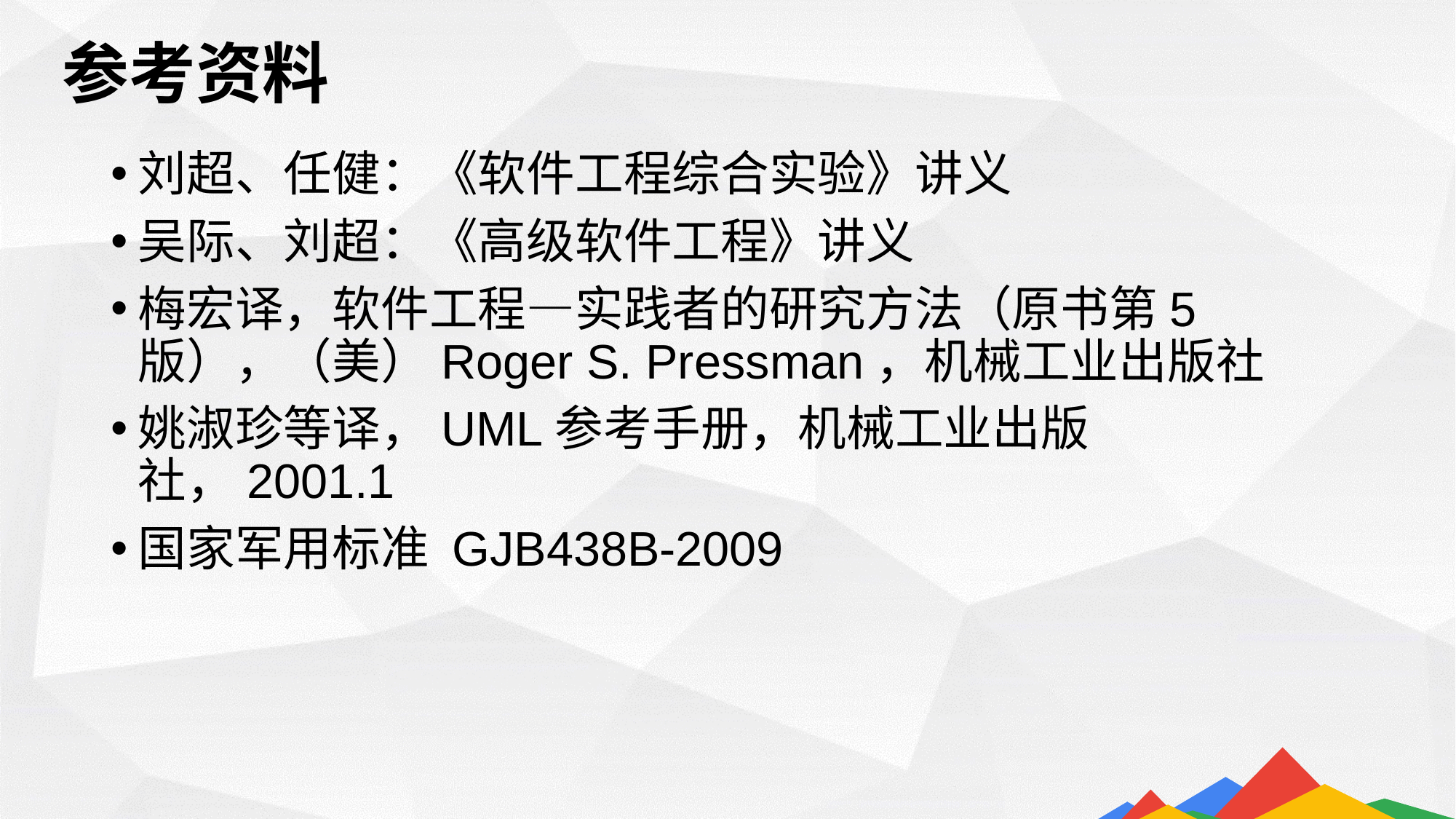

参考资料
刘超、任健：《软件工程综合实验》讲义
吴际、刘超：《高级软件工程》讲义
梅宏译，软件工程—实践者的研究方法（原书第5版），（美）Roger S. Pressman，机械工业出版社
姚淑珍等译，UML参考手册，机械工业出版社，2001.1
国家军用标准 GJB438B-2009